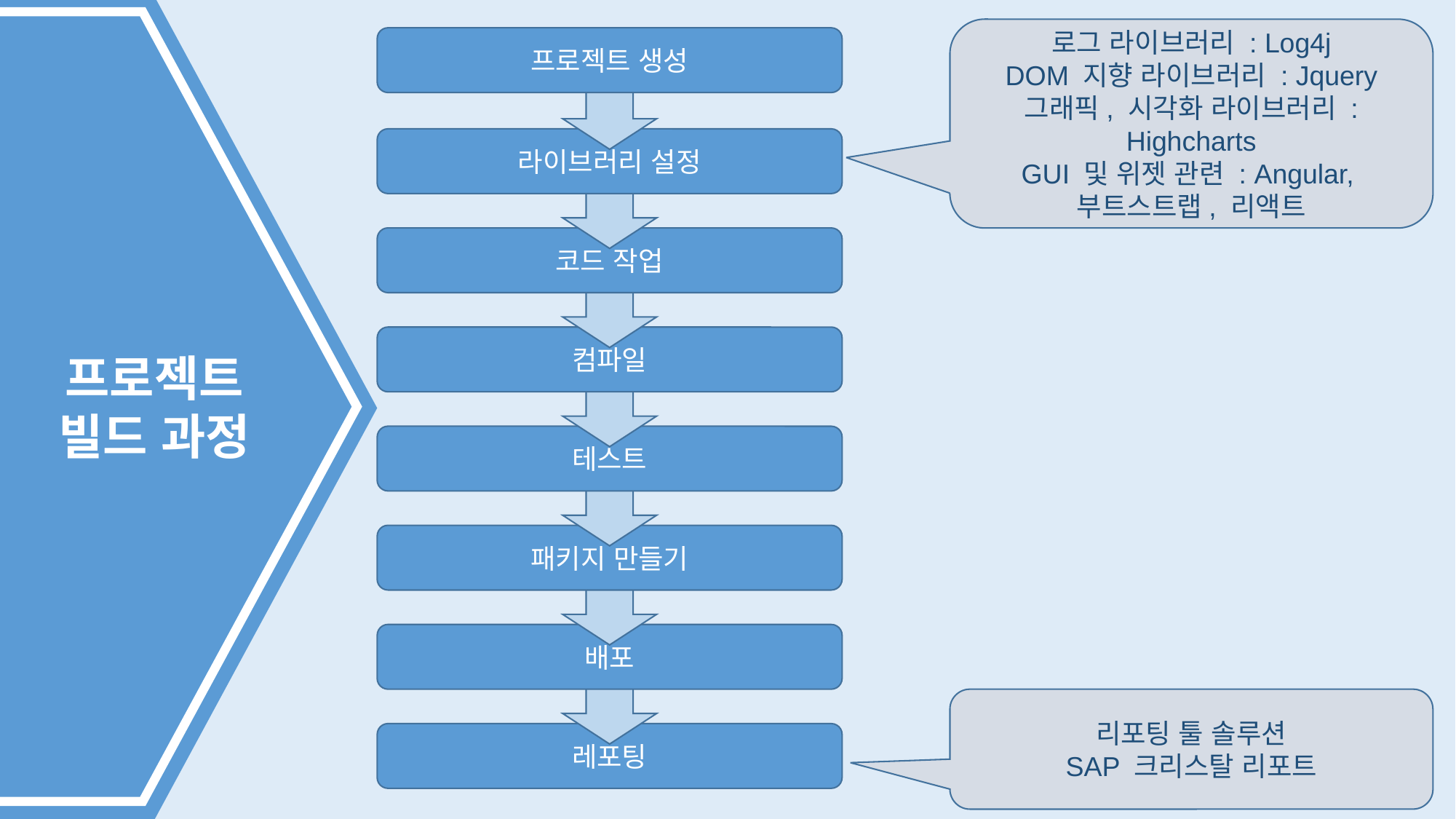

로그 라이브러리 : Log4j
DOM 지향 라이브러리 : Jquery
그래픽, 시각화 라이브러리 : Highcharts
GUI 및 위젯 관련 : Angular,
부트스트랩, 리액트
프로젝트 생성

라이브러리 설정

코드 작업

컴파일

테스트

패키지 만들기

배포

레포팅
프로젝트
빌드 과정
리포팅 툴 솔루션
SAP 크리스탈 리포트